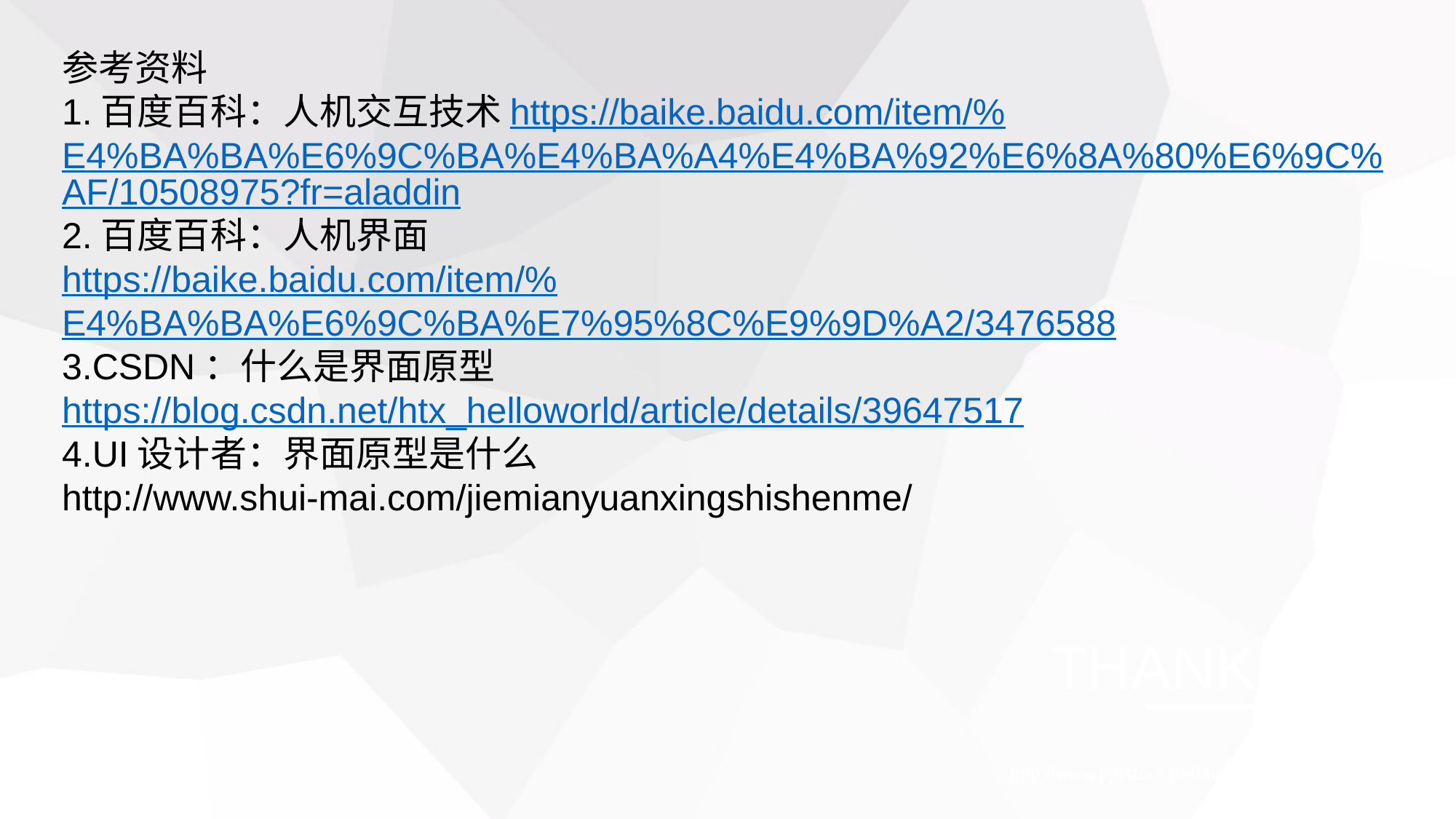

参考资料
1.百度百科：人机交互技术https://baike.baidu.com/item/%E4%BA%BA%E6%9C%BA%E4%BA%A4%E4%BA%92%E6%8A%80%E6%9C%AF/10508975?fr=aladdin
2.百度百科：人机界面
https://baike.baidu.com/item/%E4%BA%BA%E6%9C%BA%E7%95%8C%E9%9D%A2/3476588
3.CSDN：什么是界面原型
https://blog.csdn.net/htx_helloworld/article/details/39647517
4.UI设计者：界面原型是什么
http://www.shui-mai.com/jiemianyuanxingshishenme/
THANKS!
http://www.pptstore.net/author/jiangjie/